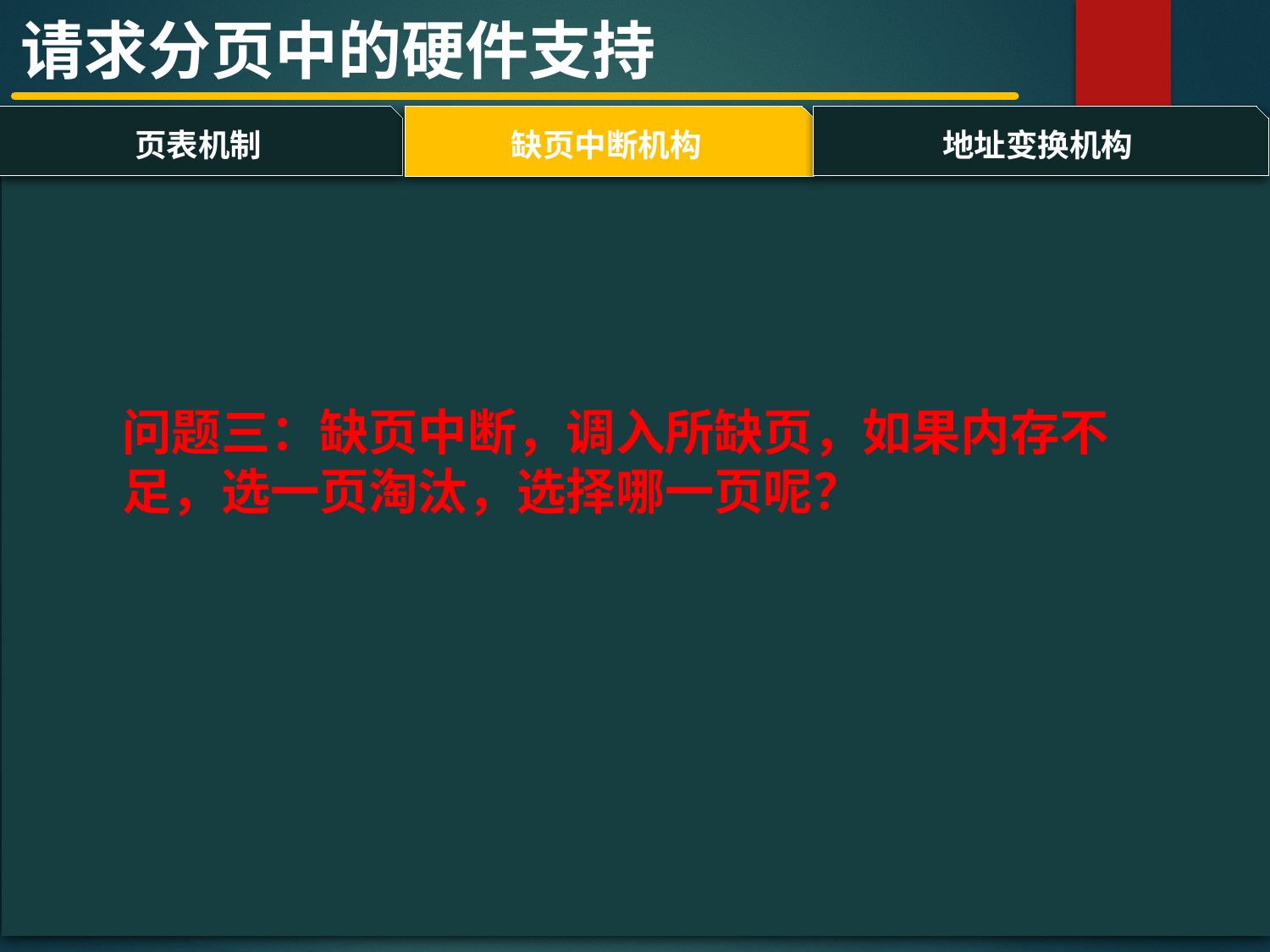

请求分页中的硬件支持
页表机制
地址变换机构
缺页中断机构
#
问题三：缺页中断，调入所缺页，如果内存不足，选一页淘汰，选择哪一页呢？